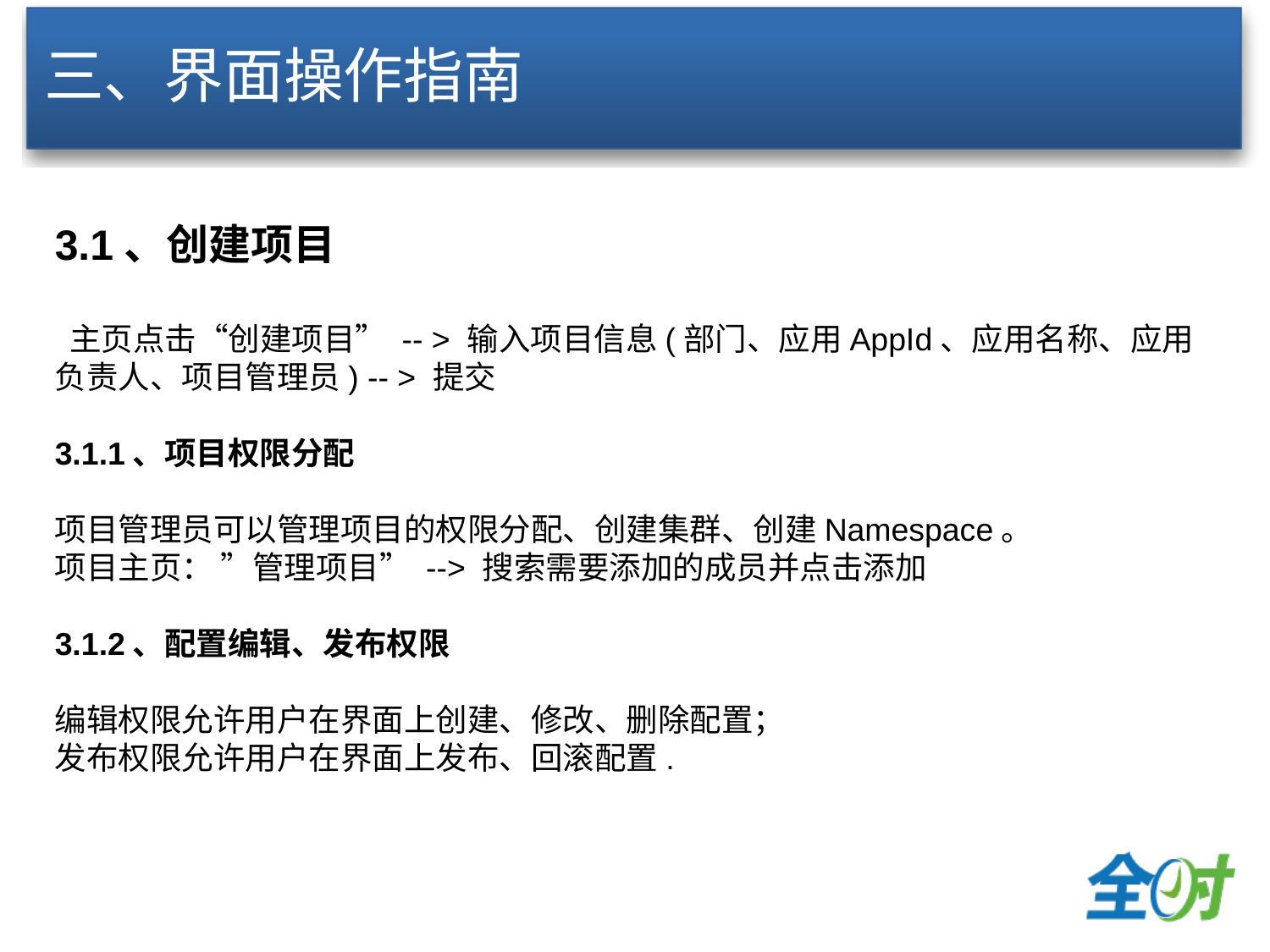

# 三、界面操作指南
3.1、创建项目

 主页点击“创建项目” -- > 输入项目信息(部门、应用AppId、应用名称、应用负责人、项目管理员) -- > 提交

3.1.1、项目权限分配

项目管理员可以管理项目的权限分配、创建集群、创建Namespace。
项目主页： ”管理项目” --> 搜索需要添加的成员并点击添加

3.1.2、配置编辑、发布权限

编辑权限允许用户在界面上创建、修改、删除配置；
发布权限允许用户在界面上发布、回滚配置.